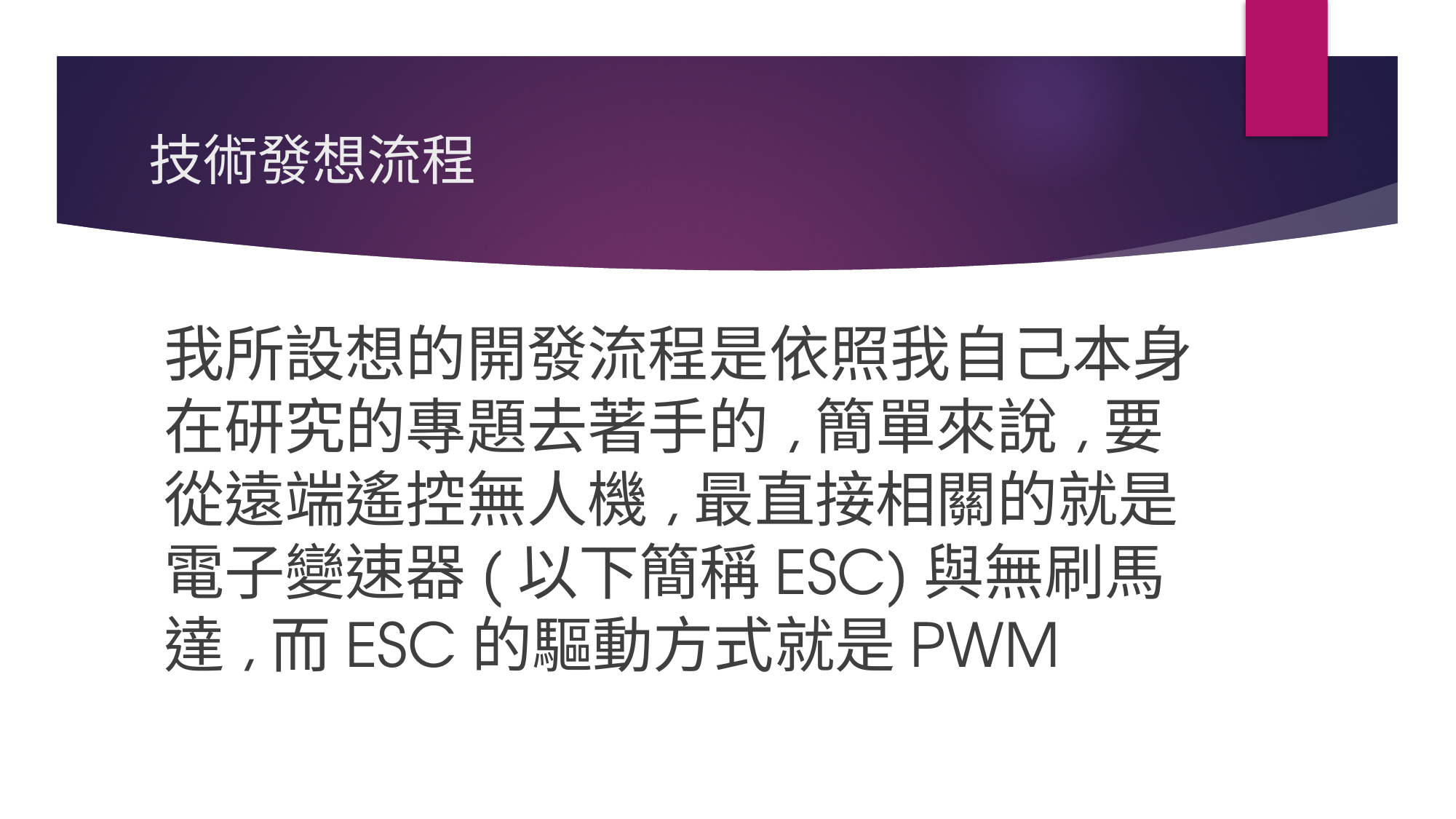

# 技術發想流程
我所設想的開發流程是依照我自己本身在研究的專題去著手的,簡單來說,要從遠端遙控無人機,最直接相關的就是電子變速器(以下簡稱ESC)與無刷馬達,而ESC的驅動方式就是PWM